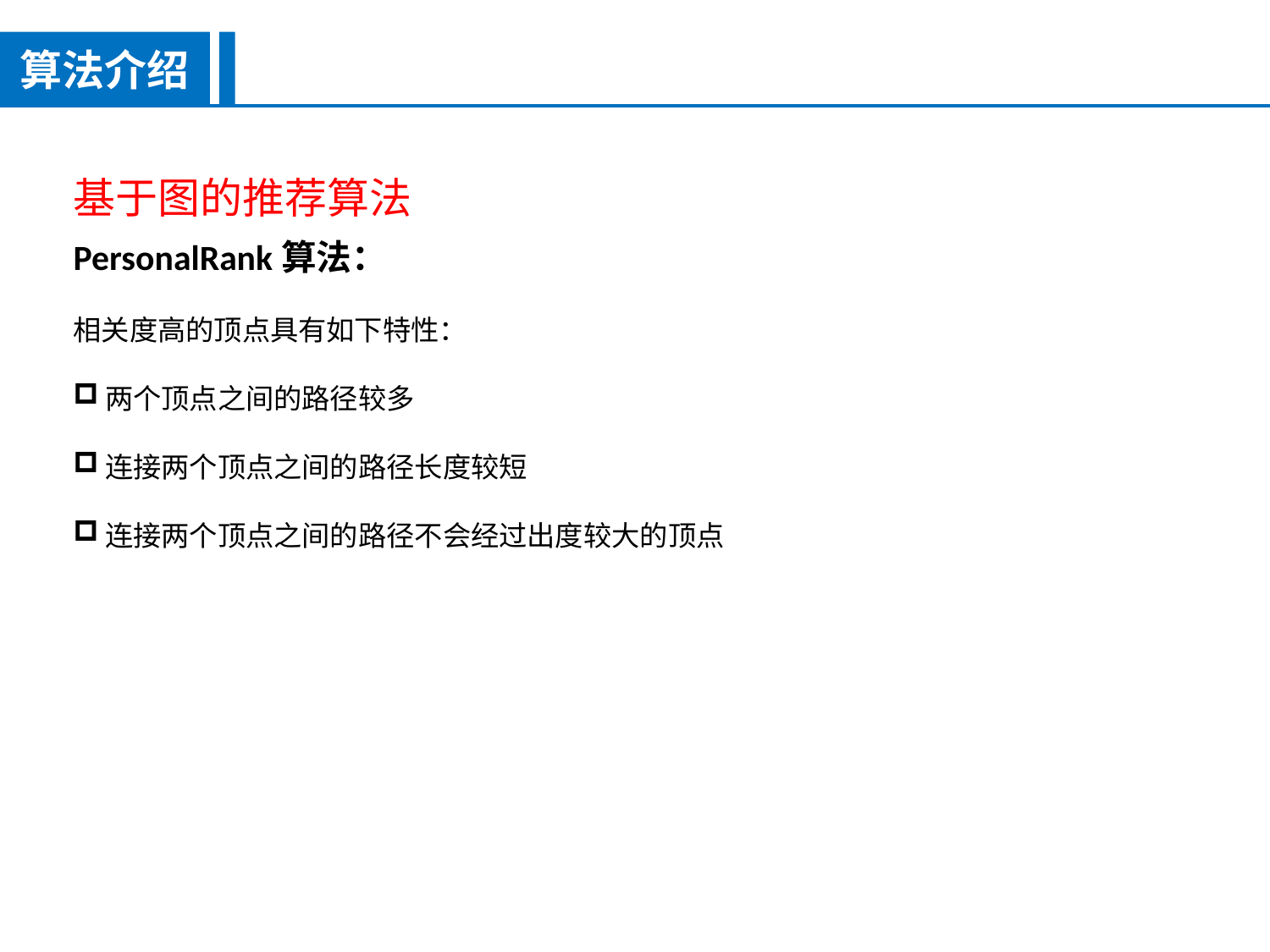

算法介绍

基于图的推荐算法
PersonalRank算法：
相关度高的顶点具有如下特性：
两个顶点之间的路径较多
连接两个顶点之间的路径长度较短
连接两个顶点之间的路径不会经过出度较大的顶点